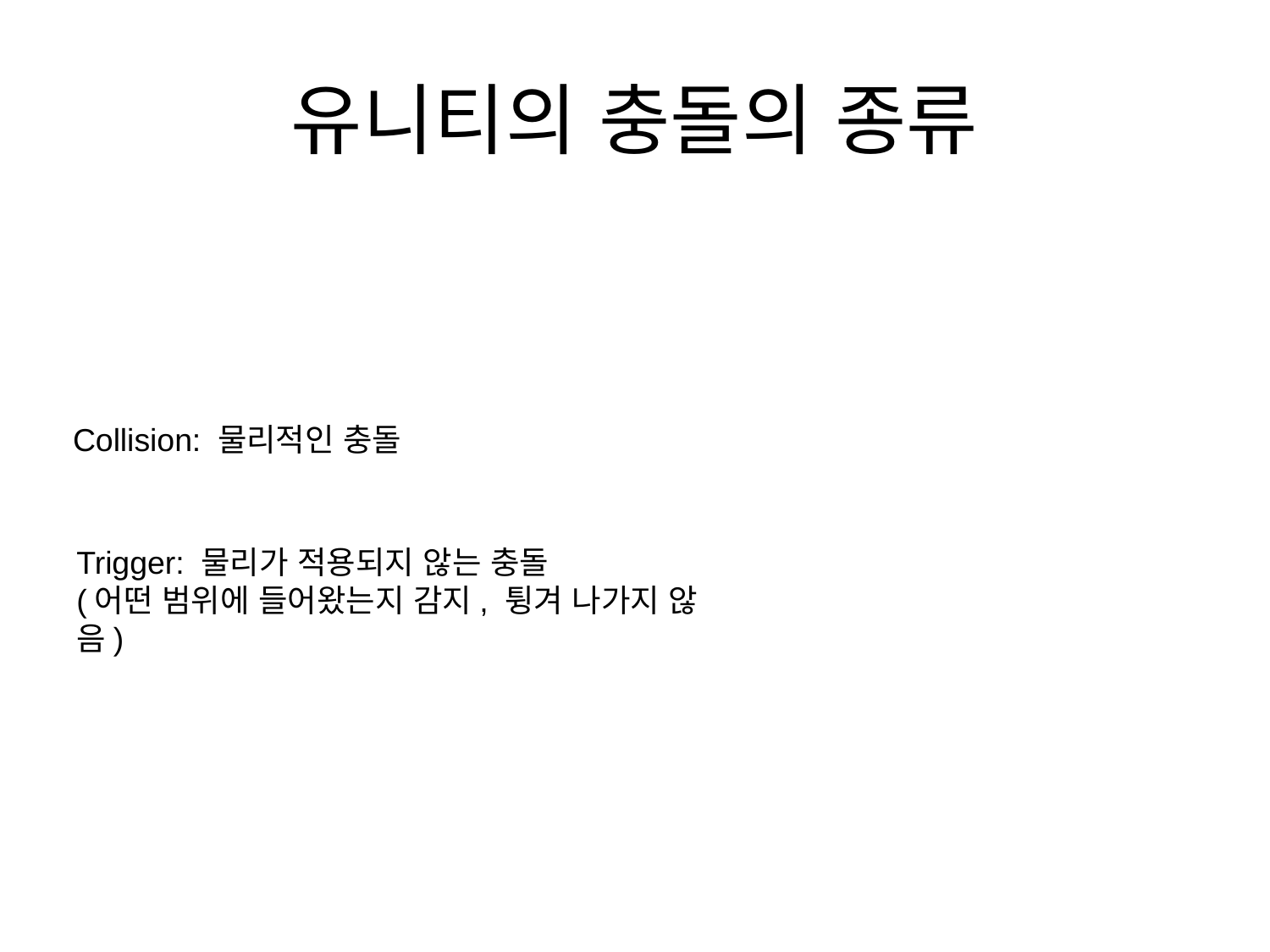

# 유니티의 충돌의 종류
Collision: 물리적인 충돌
Trigger: 물리가 적용되지 않는 충돌
(어떤 범위에 들어왔는지 감지, 튕겨 나가지 않음)